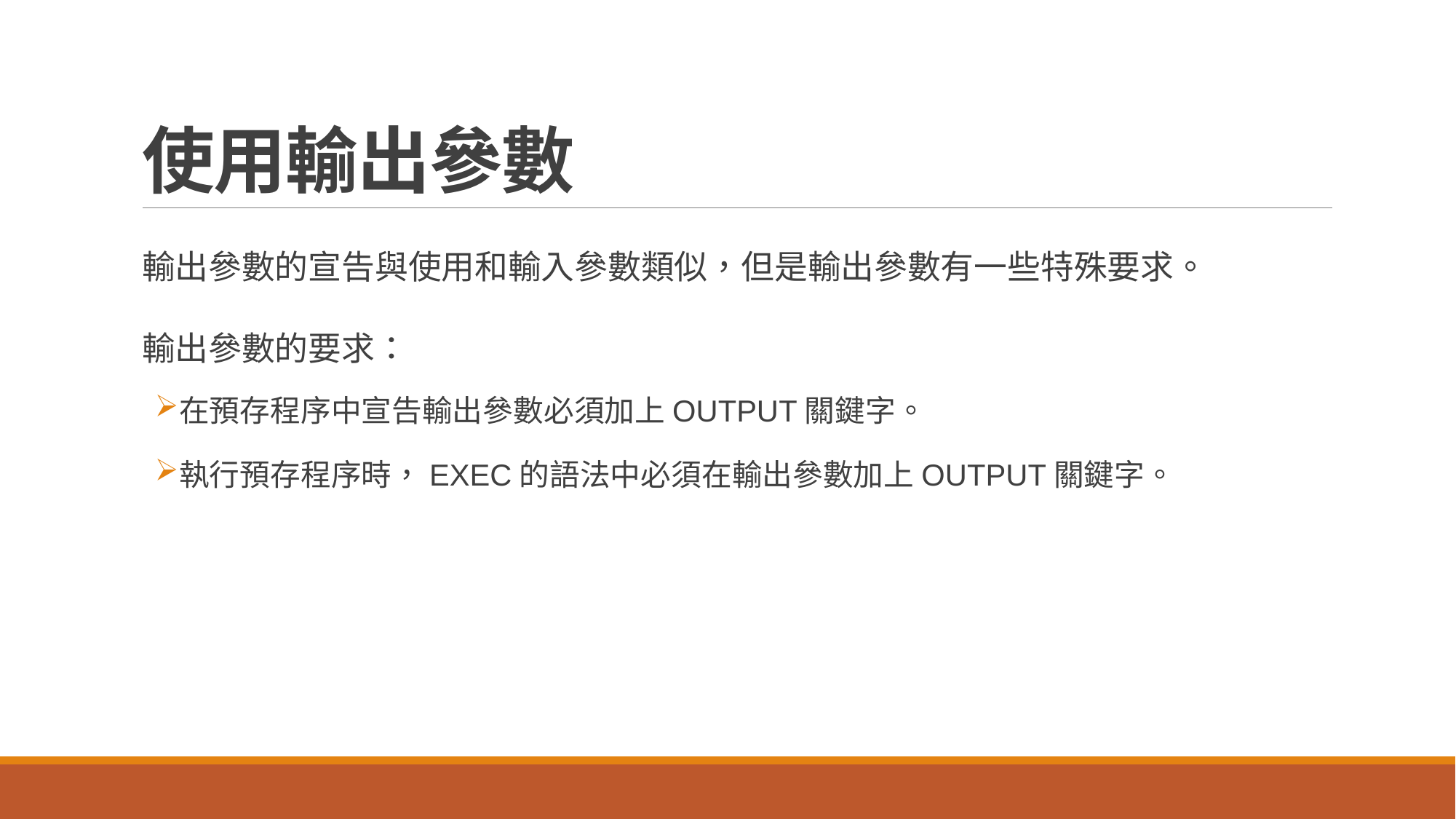

# 使用輸出參數
輸出參數的宣告與使用和輸入參數類似，但是輸出參數有一些特殊要求。
輸出參數的要求：
在預存程序中宣告輸出參數必須加上OUTPUT關鍵字。
執行預存程序時，EXEC的語法中必須在輸出參數加上OUTPUT關鍵字。